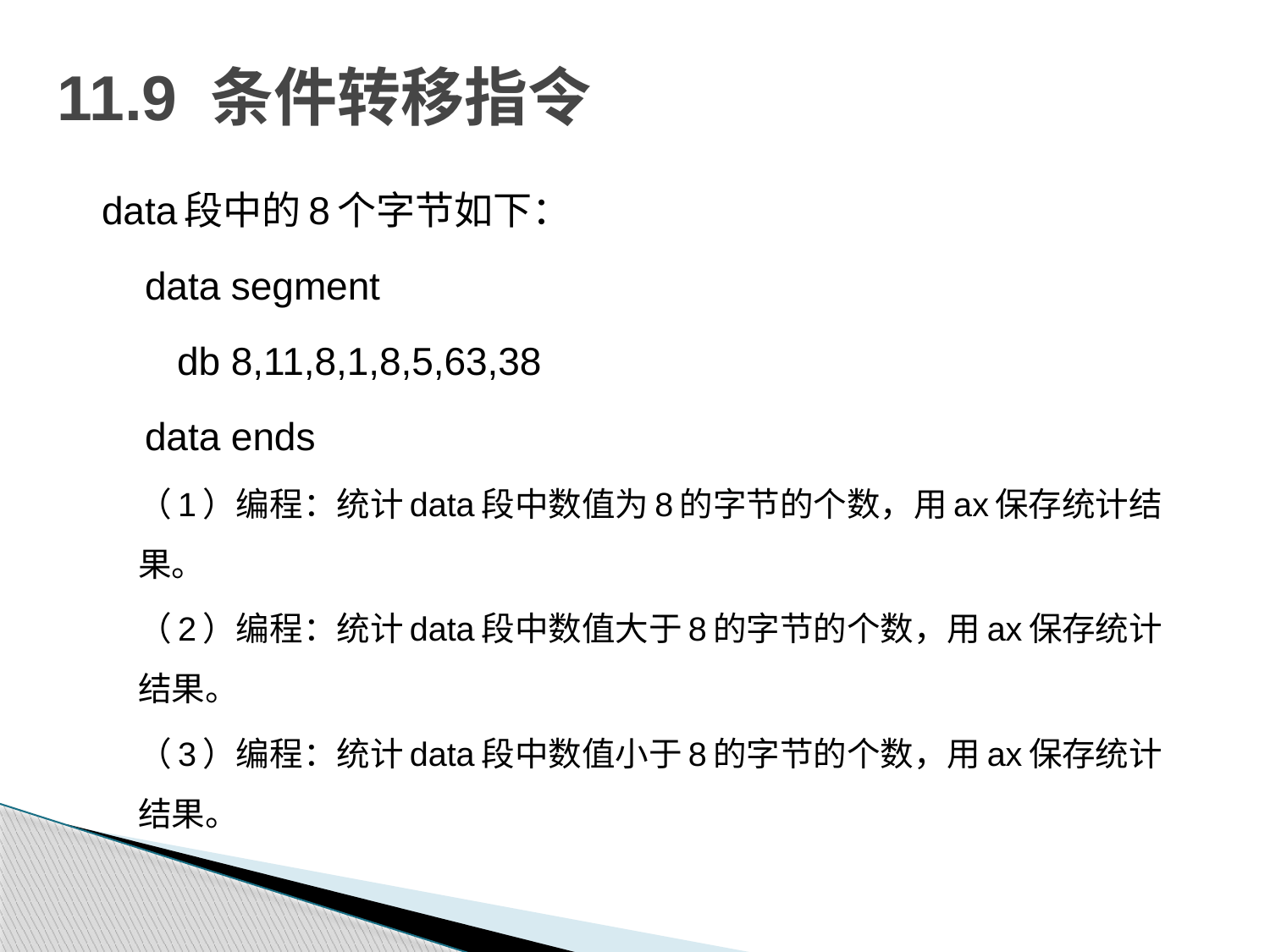

# 11.9 条件转移指令
data段中的8个字节如下：
    data segment
       db 8,11,8,1,8,5,63,38
    data ends
（1）编程：统计data段中数值为8的字节的个数，用ax保存统计结果。
（2）编程：统计data段中数值大于8的字节的个数，用ax保存统计结果。
（3）编程：统计data段中数值小于8的字节的个数，用ax保存统计结果。